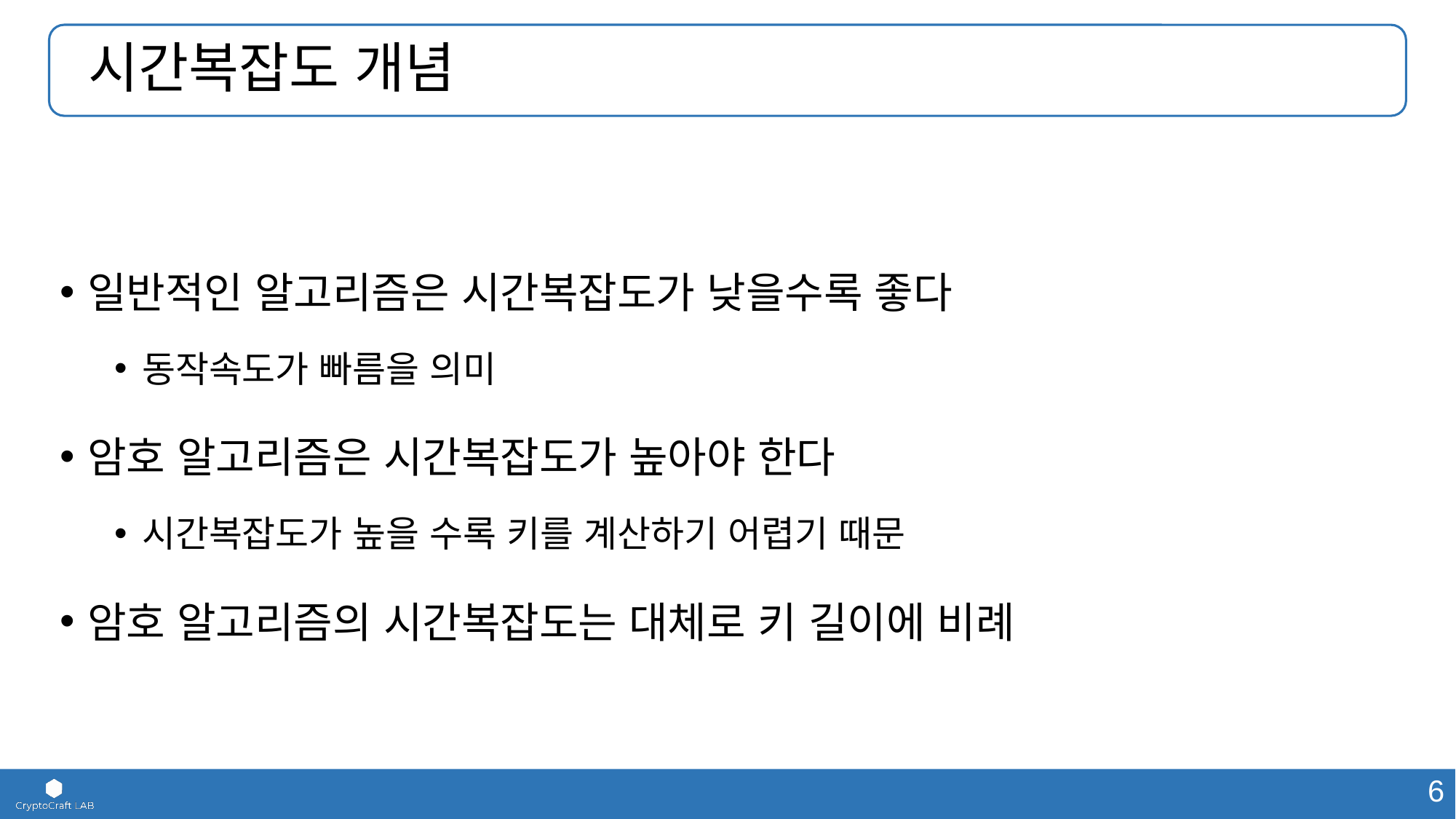

# 시간복잡도 개념
일반적인 알고리즘은 시간복잡도가 낮을수록 좋다
동작속도가 빠름을 의미
암호 알고리즘은 시간복잡도가 높아야 한다
시간복잡도가 높을 수록 키를 계산하기 어렵기 때문
암호 알고리즘의 시간복잡도는 대체로 키 길이에 비례